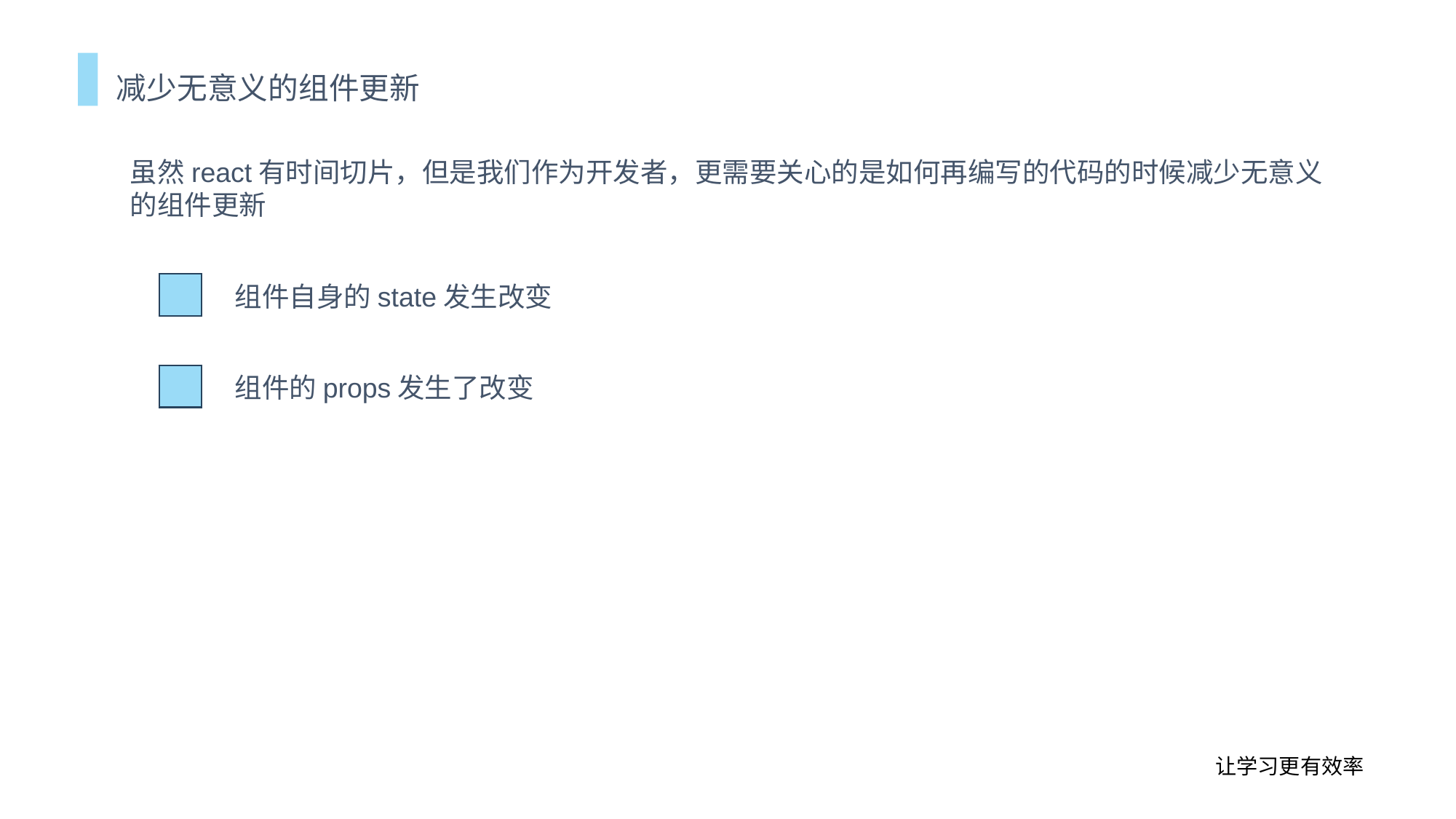

减少无意义的组件更新

虽然react有时间切片，但是我们作为开发者，更需要关心的是如何再编写的代码的时候减少无意义的组件更新

组件自身的state发生改变

组件的props发生了改变